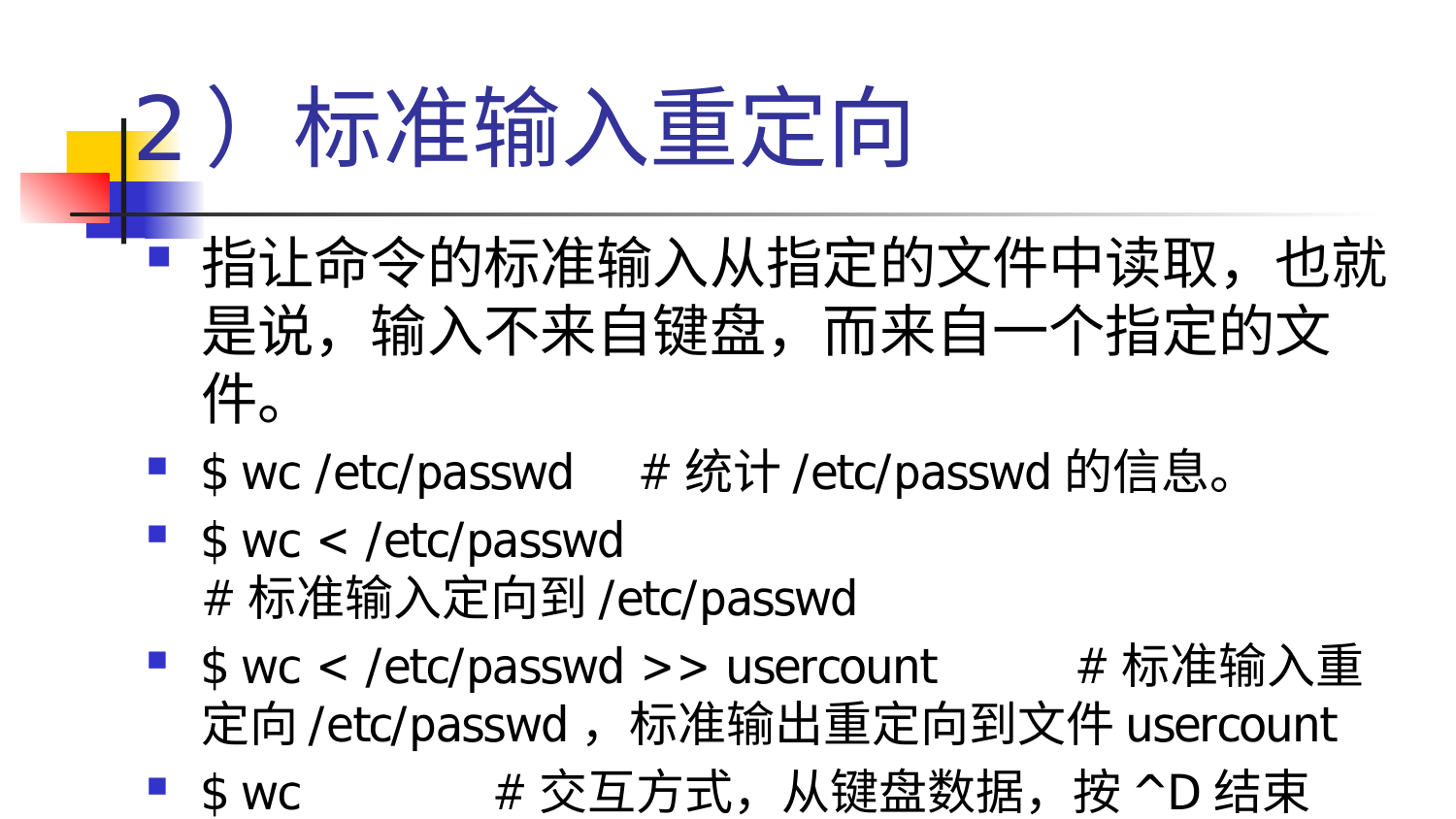

# 2）标准输入重定向
指让命令的标准输入从指定的文件中读取，也就是说，输入不来自键盘，而来自一个指定的文件。
$ wc /etc/passwd 	#统计/etc/passwd的信息。
$ wc < /etc/passwd 	#标准输入定向到/etc/passwd
$ wc < /etc/passwd >> usercount 	#标准输入重定向/etc/passwd，标准输出重定向到文件usercount
$ wc 		#交互方式，从键盘数据，按^D结束